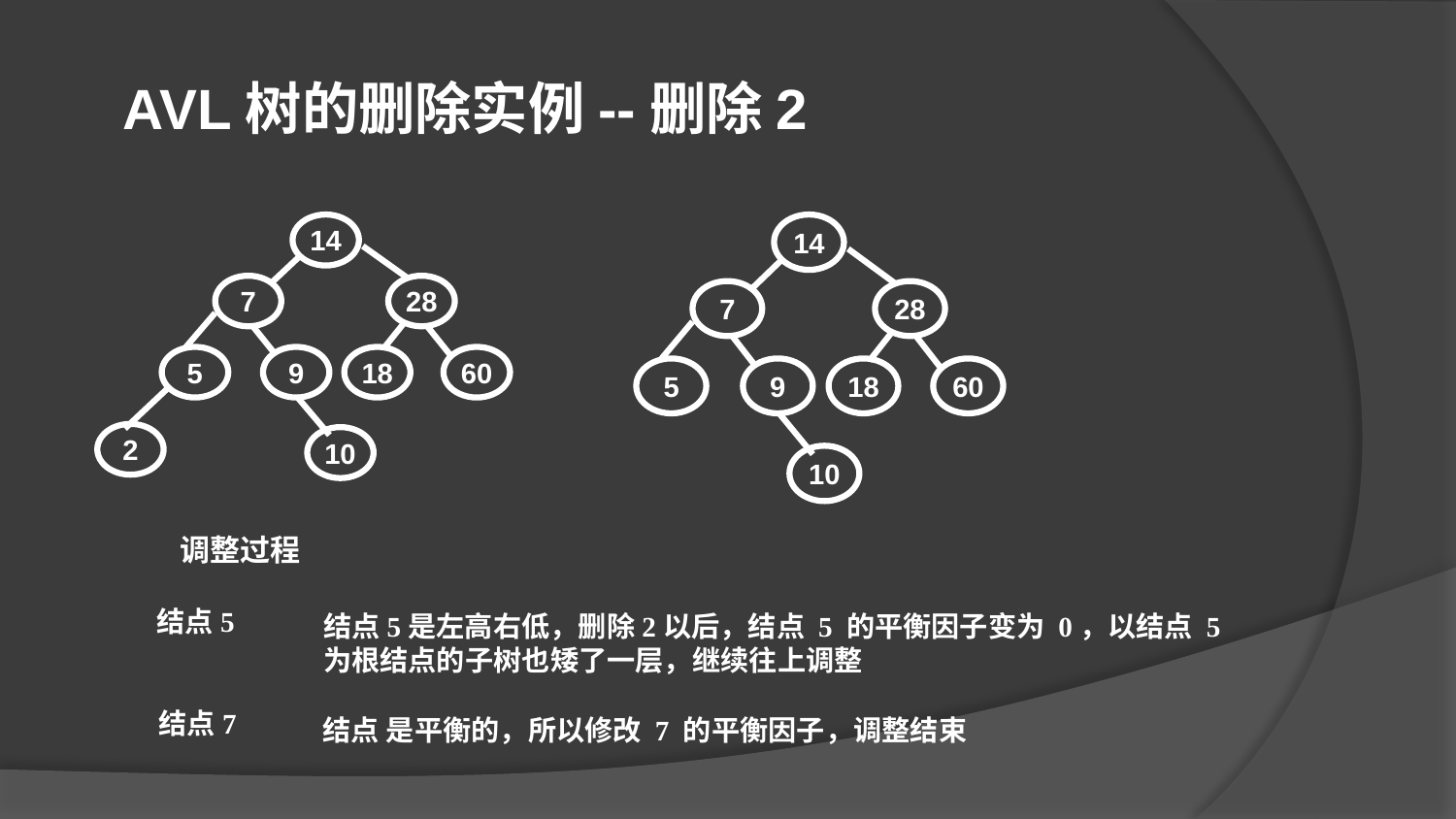

AVL树的删除实例--删除2
14

7
28

5
9
18
60

2
10
14

7
28

5
9
18
60

10
调整过程
结点5
结点5是左高右低，删除2以后，结点 5 的平衡因子变为 0，以结点 5 为根结点的子树也矮了一层，继续往上调整
结点7
结点 是平衡的，所以修改 7 的平衡因子，调整结束